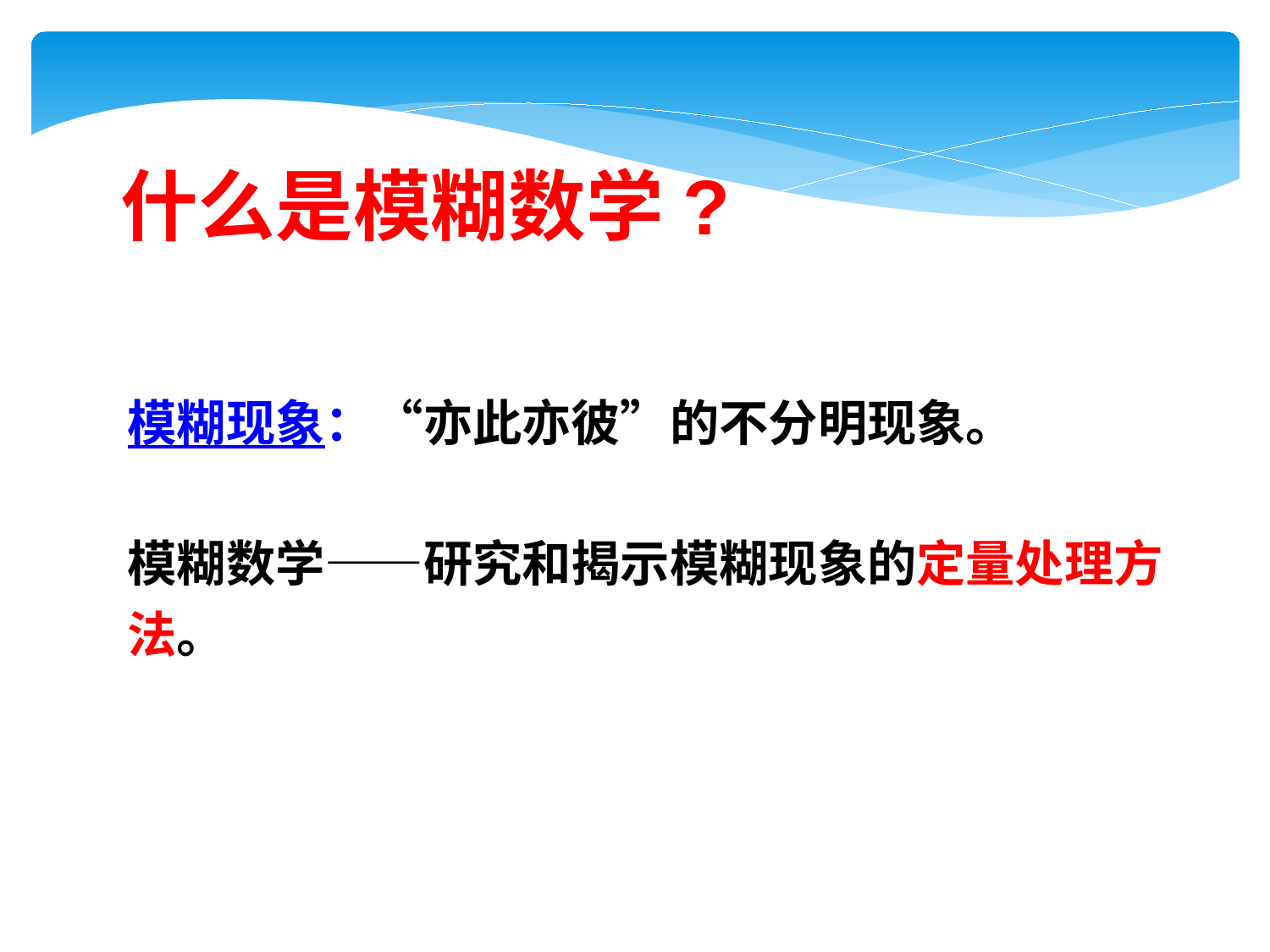

什么是模糊数学?
模糊现象：“亦此亦彼”的不分明现象。
模糊数学——研究和揭示模糊现象的定量处理方法。